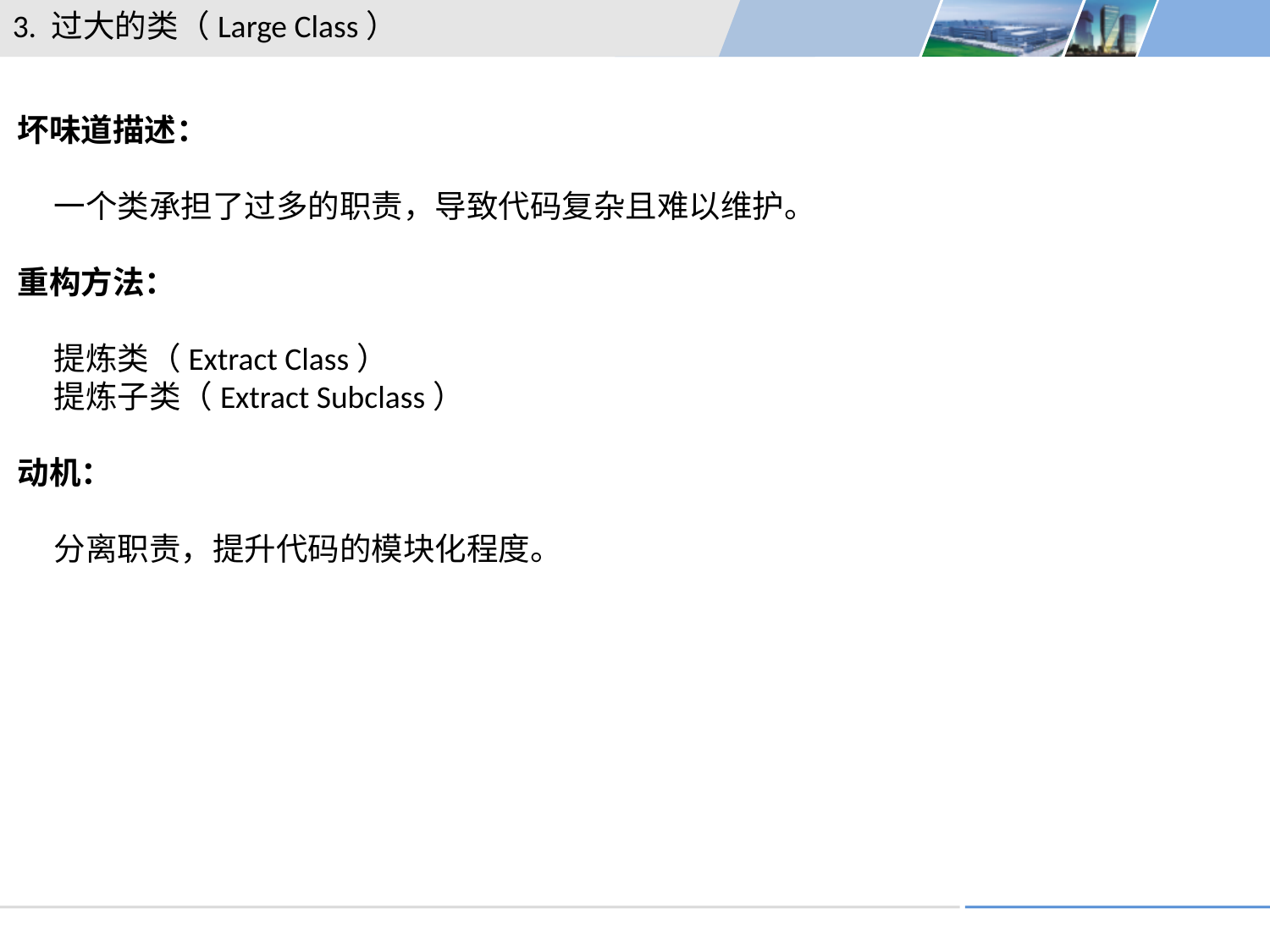

3. 过大的类（Large Class）
坏味道描述：

    一个类承担了过多的职责，导致代码复杂且难以维护。

重构方法：

    提炼类（Extract Class）
    提炼子类（Extract Subclass）

动机：

    分离职责，提升代码的模块化程度。